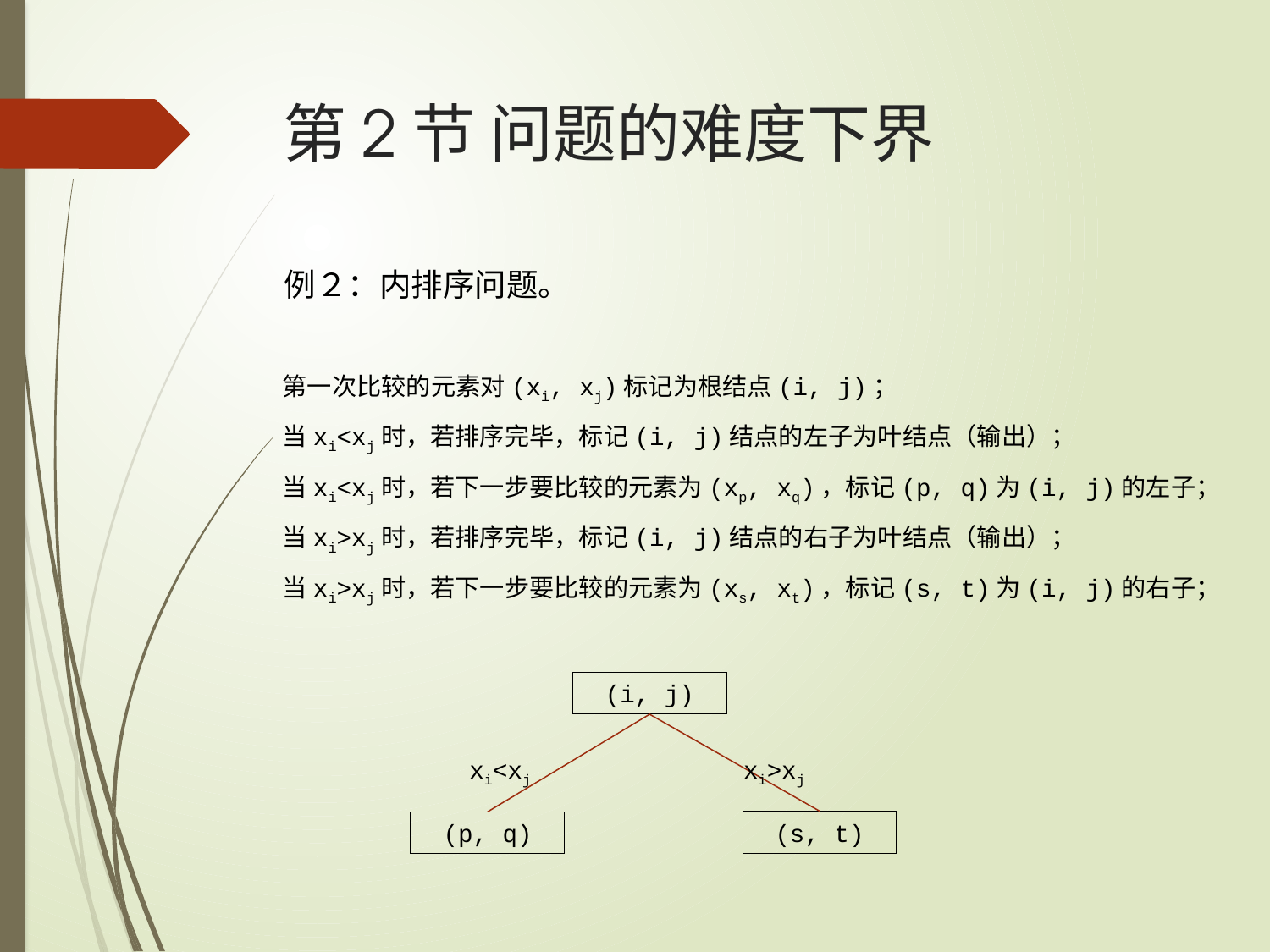

# 第2节 问题的难度下界
例２：内排序问题。
第一次比较的元素对(xi, xj)标记为根结点(i, j)；
当xi<xj时，若排序完毕，标记(i, j)结点的左子为叶结点（输出）；
当xi<xj时，若下一步要比较的元素为(xp, xq)，标记(p, q)为(i, j)的左子；
当xi>xj时，若排序完毕，标记(i, j)结点的右子为叶结点（输出）；
当xi>xj时，若下一步要比较的元素为(xs, xt)，标记(s, t)为(i, j)的右子；
(i, j)
xi<xj
xi>xj
(s, t)
(p, q)